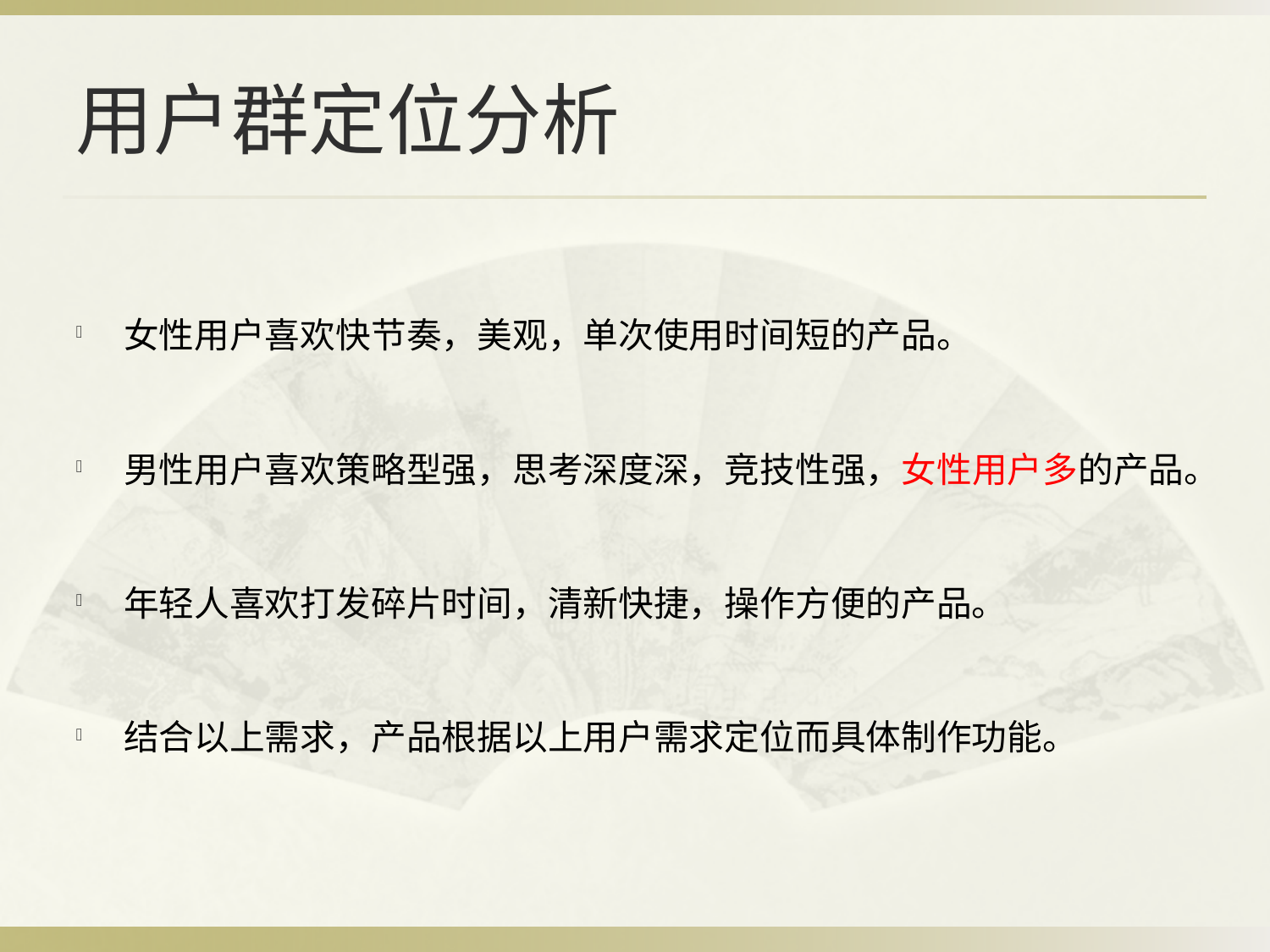

# 用户群定位分析
女性用户喜欢快节奏，美观，单次使用时间短的产品。
男性用户喜欢策略型强，思考深度深，竞技性强，女性用户多的产品。
年轻人喜欢打发碎片时间，清新快捷，操作方便的产品。
结合以上需求，产品根据以上用户需求定位而具体制作功能。